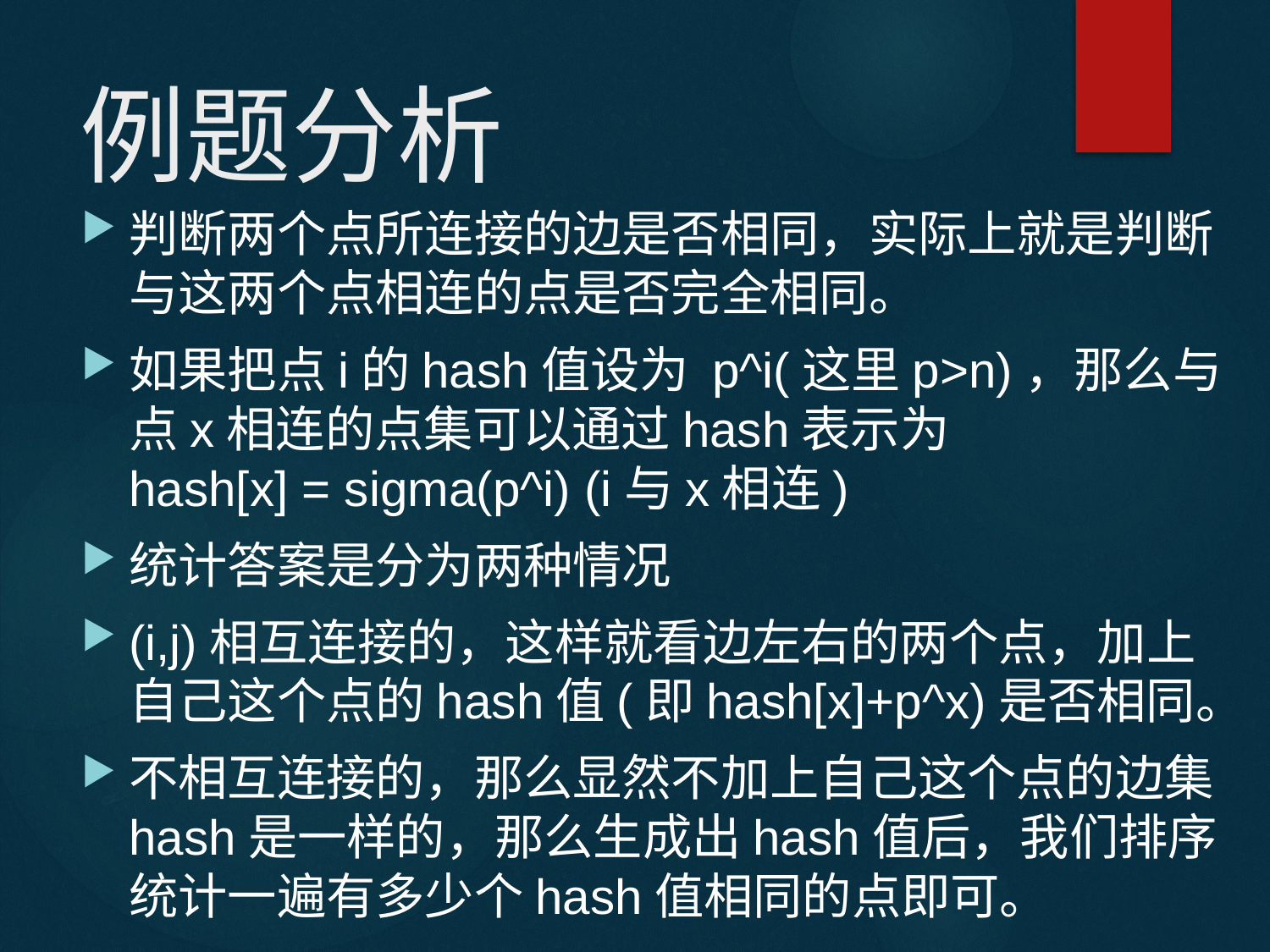

# 例题分析
判断两个点所连接的边是否相同，实际上就是判断与这两个点相连的点是否完全相同。
如果把点i的hash值设为 p^i(这里p>n)，那么与点x相连的点集可以通过hash表示为
hash[x] = sigma(p^i) (i与x相连)
统计答案是分为两种情况
(i,j)相互连接的，这样就看边左右的两个点，加上自己这个点的hash值(即hash[x]+p^x)是否相同。
不相互连接的，那么显然不加上自己这个点的边集hash是一样的，那么生成出hash值后，我们排序统计一遍有多少个hash值相同的点即可。